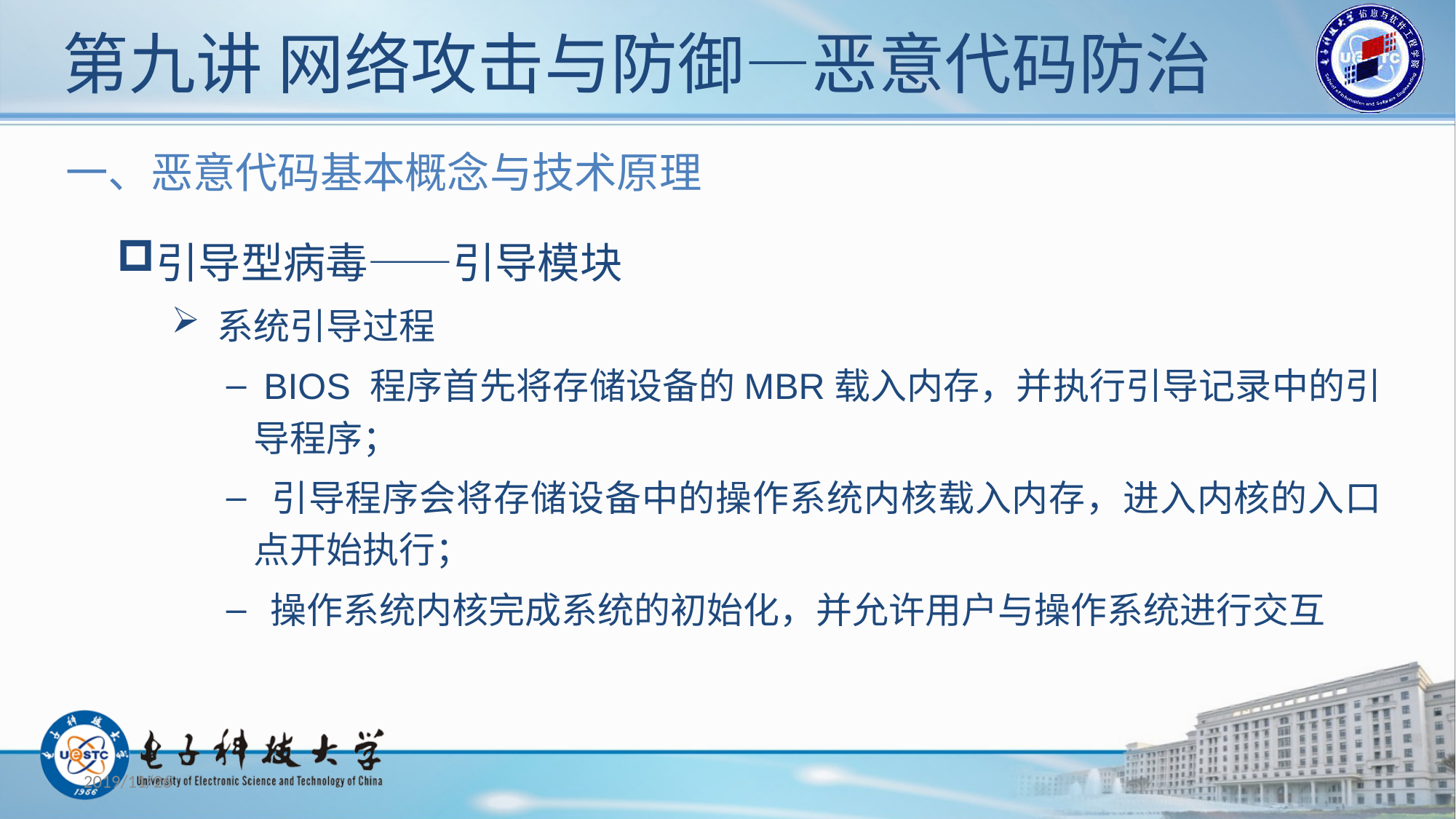

# 第九讲 网络攻击与防御—恶意代码防治
一、恶意代码基本概念与技术原理
引导型病毒——引导模块
 系统引导过程
 BIOS 程序首先将存储设备的MBR载入内存，并执行引导记录中的引导程序；
 引导程序会将存储设备中的操作系统内核载入内存，进入内核的入口点开始执行；
 操作系统内核完成系统的初始化，并允许用户与操作系统进行交互
2019/11/26